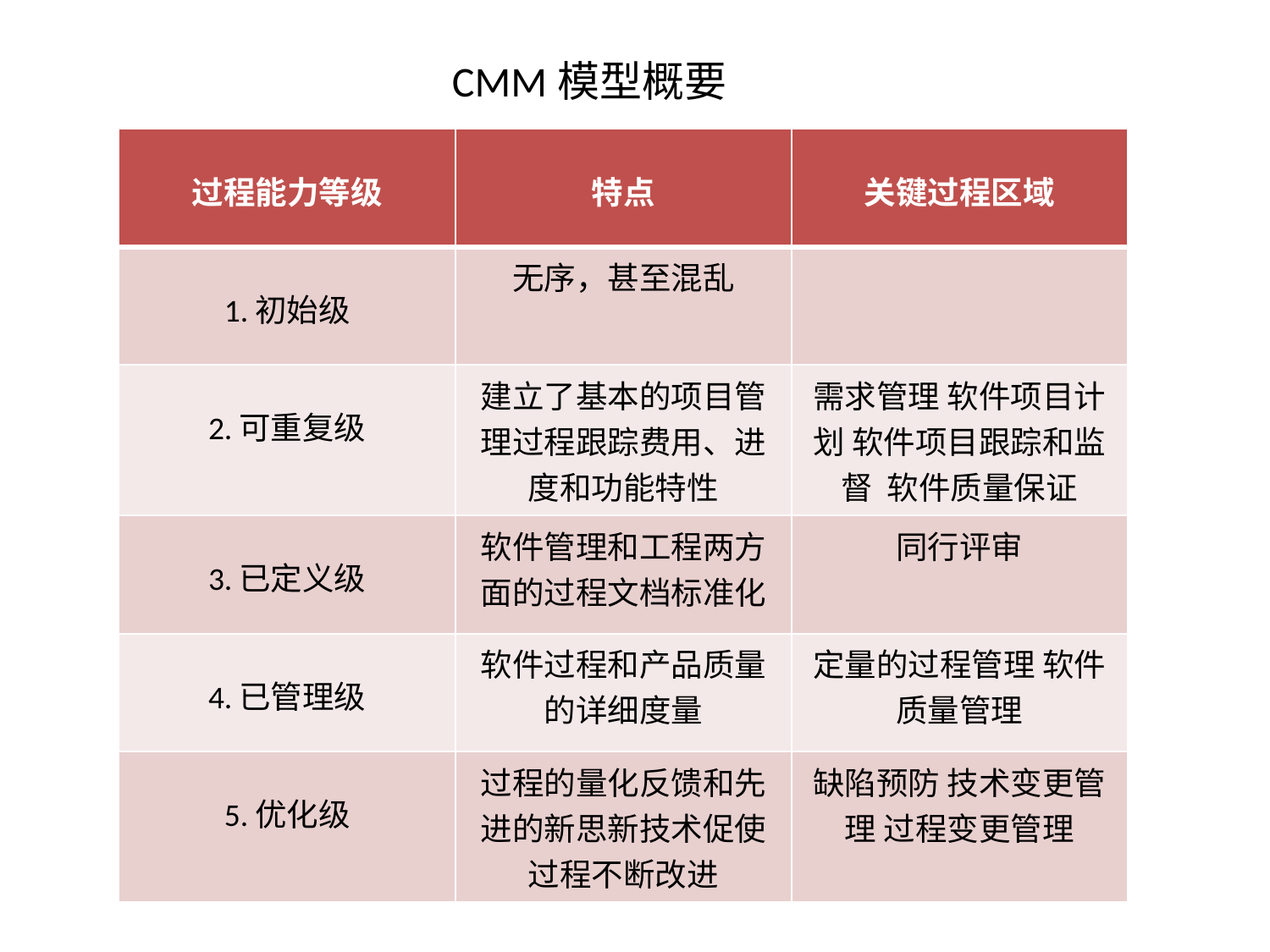

# CMM模型概要
| 过程能力等级 | 特点 | 关键过程区域 |
| --- | --- | --- |
| 1.初始级 | 无序，甚至混乱 |  |
| 2.可重复级 | 建立了基本的项目管理过程跟踪费用、进度和功能特性 | 需求管理 软件项目计划 软件项目跟踪和监督 软件质量保证 |
| 3.已定义级 | 软件管理和工程两方面的过程文档标准化 | 同行评审 |
| 4.已管理级 | 软件过程和产品质量的详细度量 | 定量的过程管理 软件质量管理 |
| 5.优化级 | 过程的量化反馈和先进的新思新技术促使过程不断改进 | 缺陷预防 技术变更管理 过程变更管理 |